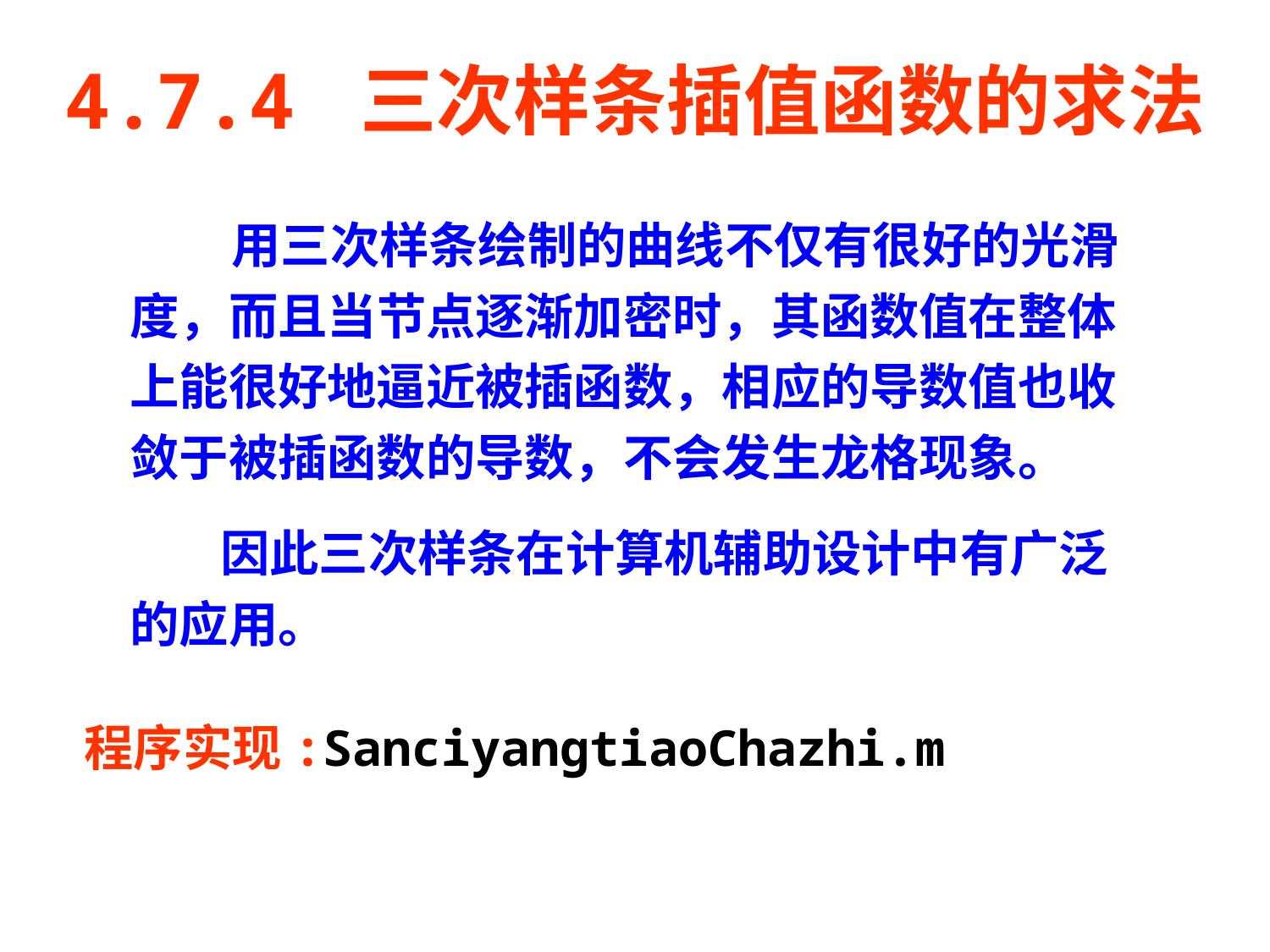

# 4.7.4 三次样条插值函数的求法
        用三次样条绘制的曲线不仅有很好的光滑度，而且当节点逐渐加密时，其函数值在整体上能很好地逼近被插函数，相应的导数值也收敛于被插函数的导数，不会发生龙格现象。
       因此三次样条在计算机辅助设计中有广泛的应用。
程序实现:SanciyangtiaoChazhi.m